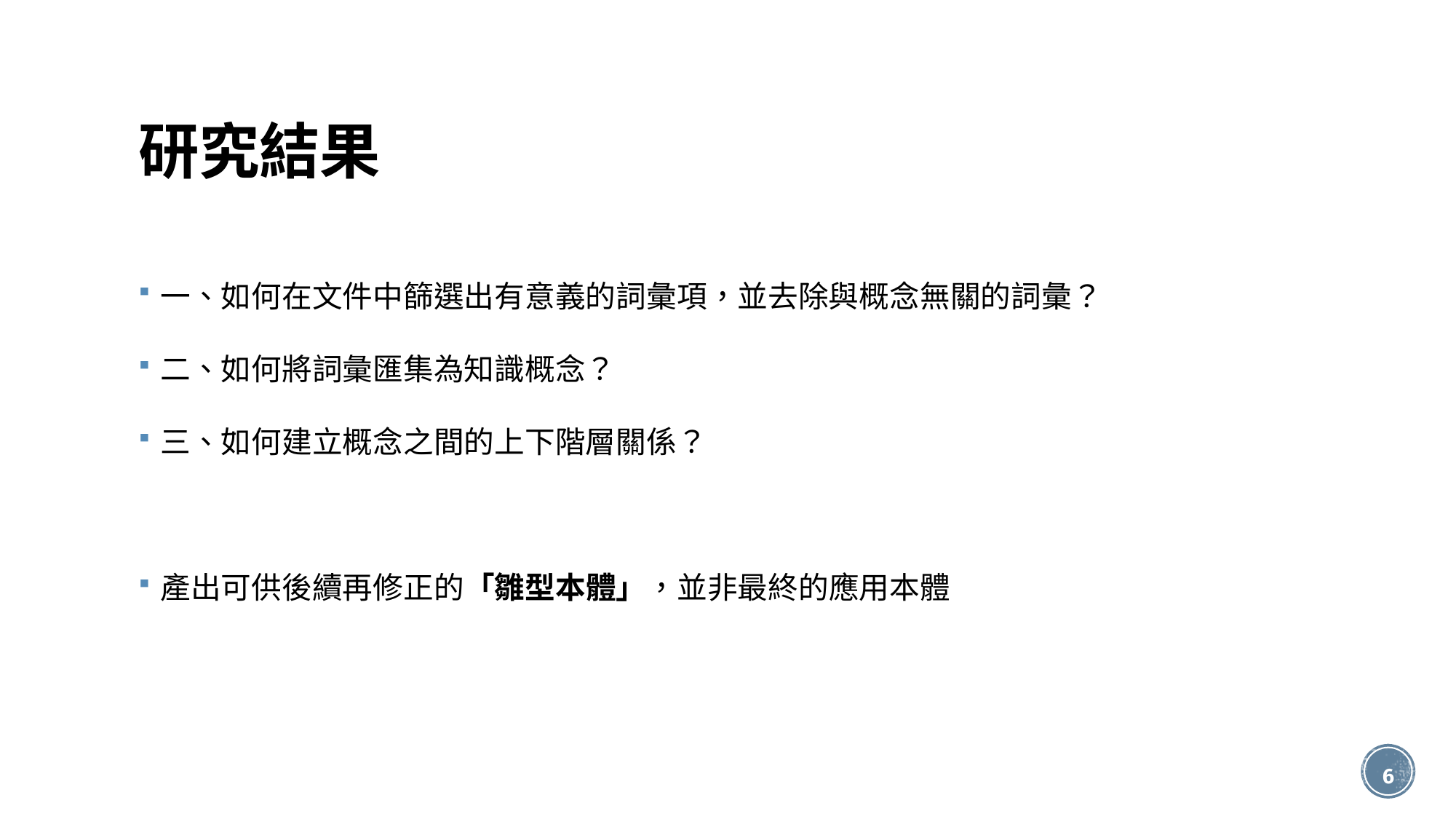

# 研究結果
一、如何在文件中篩選出有意義的詞彙項，並去除與概念無關的詞彙？
二、如何將詞彙匯集為知識概念？
三、如何建立概念之間的上下階層關係？

產出可供後續再修正的「雛型本體」，並非最終的應用本體
6